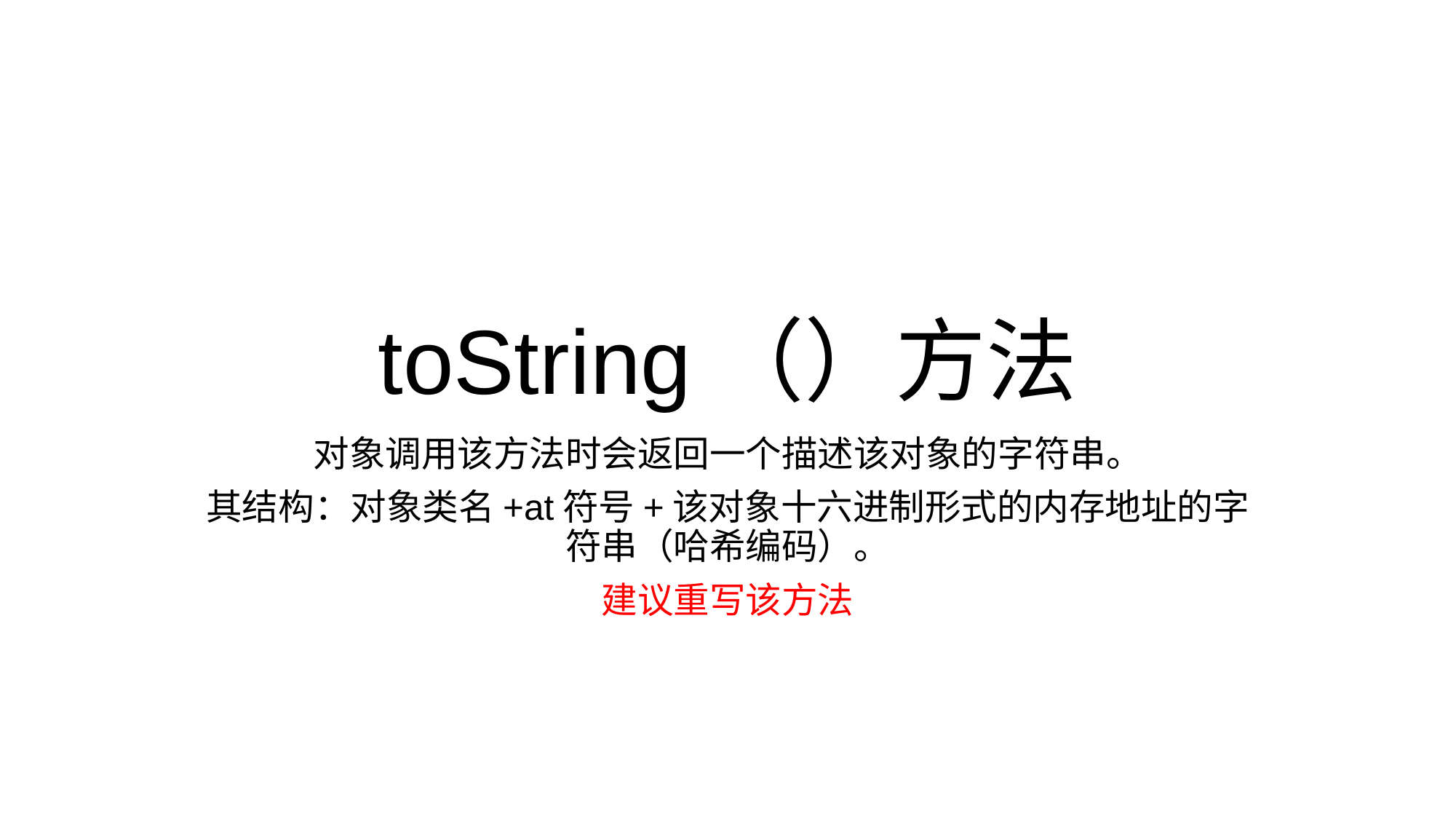

# toString（）方法
对象调用该方法时会返回一个描述该对象的字符串。
其结构：对象类名+at符号+该对象十六进制形式的内存地址的字符串（哈希编码）。
建议重写该方法